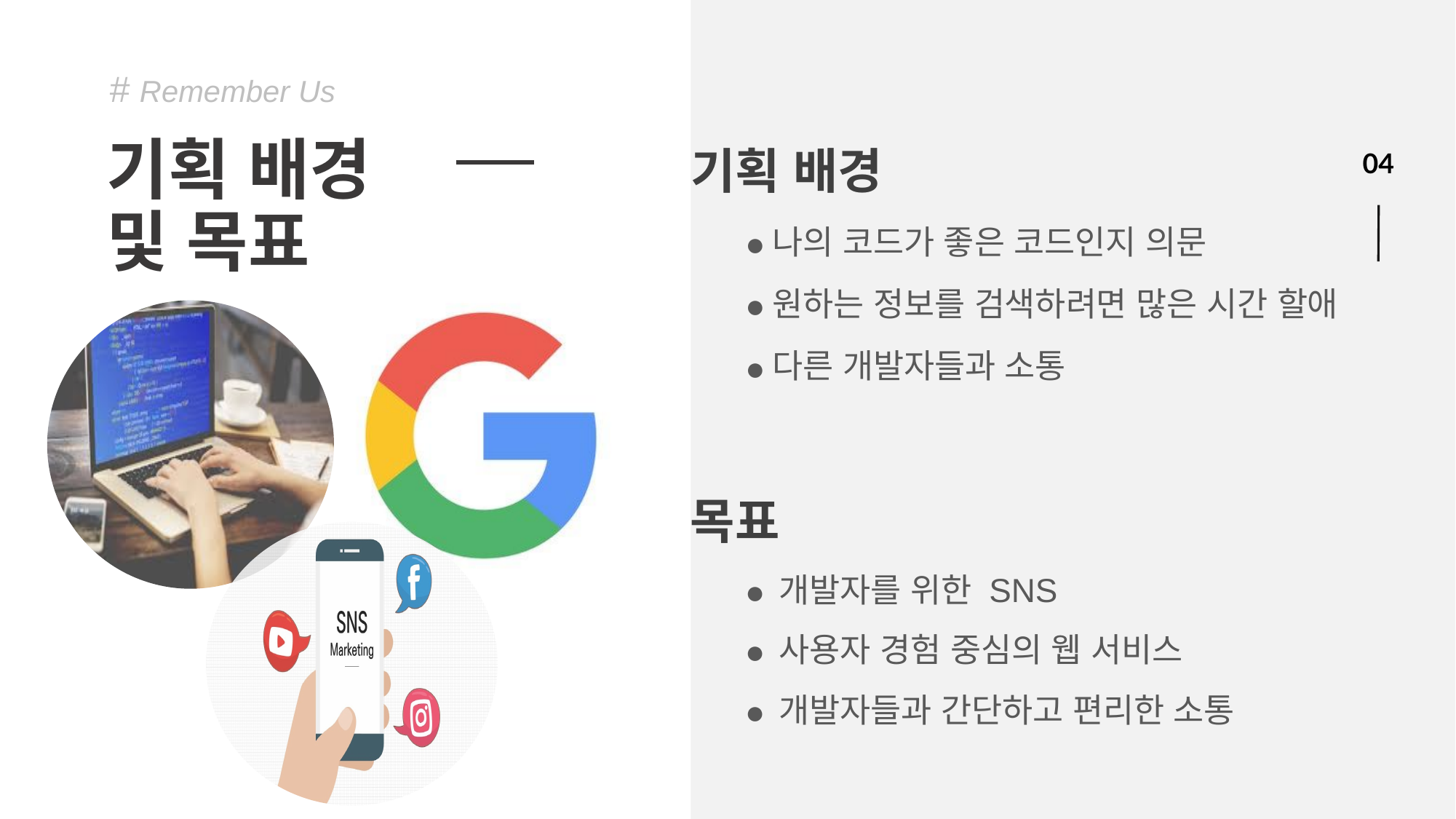

# Remember Us
기획 배경
및 목표

기획 배경
나의 코드가 좋은 코드인지 의문
원하는 정보를 검색하려면 많은 시간 할애
다른 개발자들과 소통

목표
개발자를 위한 SNS
사용자 경험 중심의 웹 서비스
개발자들과 간단하고 편리한 소통